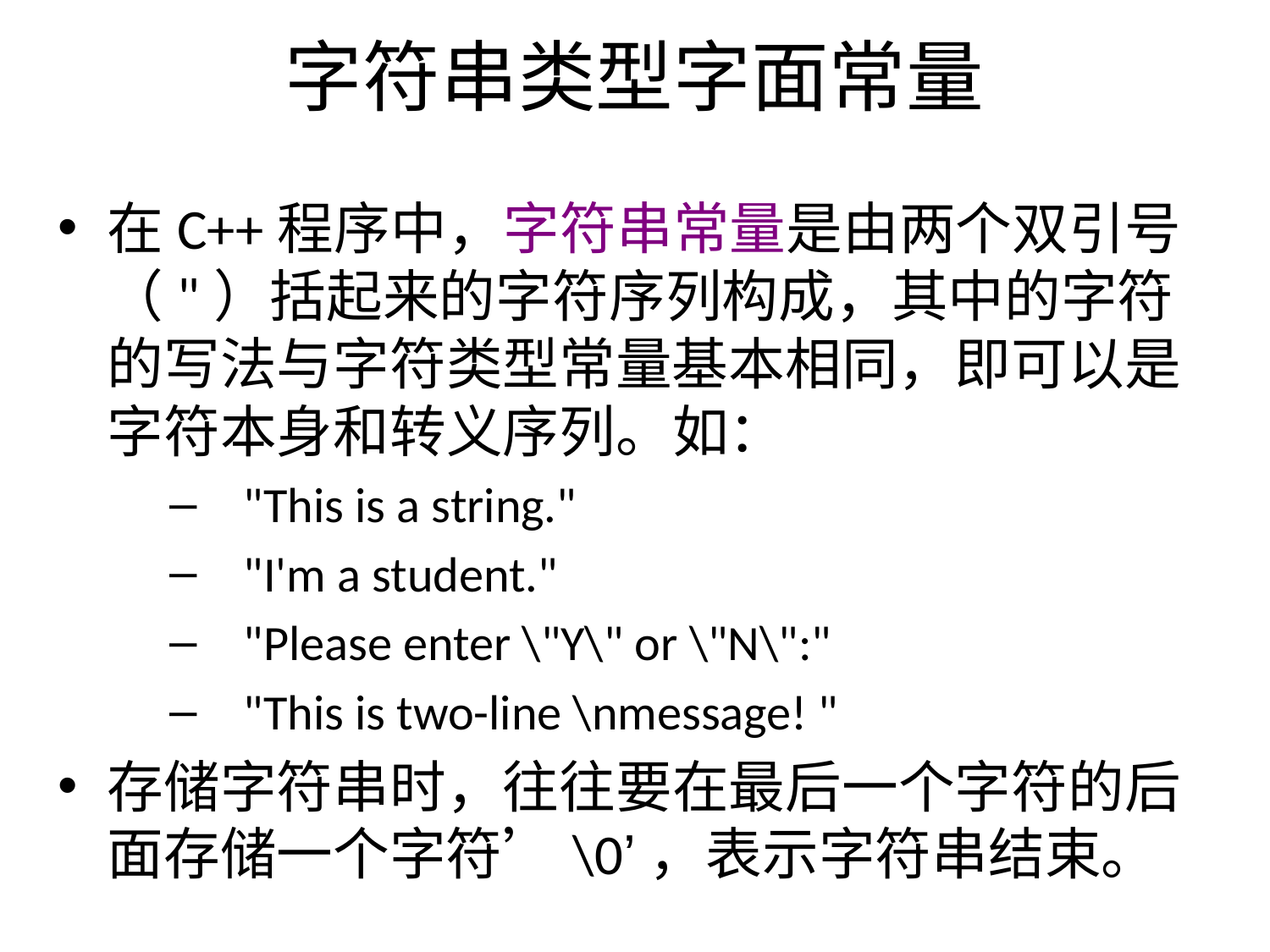

# 字符串类型字面常量
在C++程序中，字符串常量是由两个双引号（"）括起来的字符序列构成，其中的字符的写法与字符类型常量基本相同，即可以是字符本身和转义序列。如：
"This is a string."
"I'm a student."
"Please enter \"Y\" or \"N\":"
"This is two-line \nmessage! "
存储字符串时，往往要在最后一个字符的后面存储一个字符’\0’，表示字符串结束。